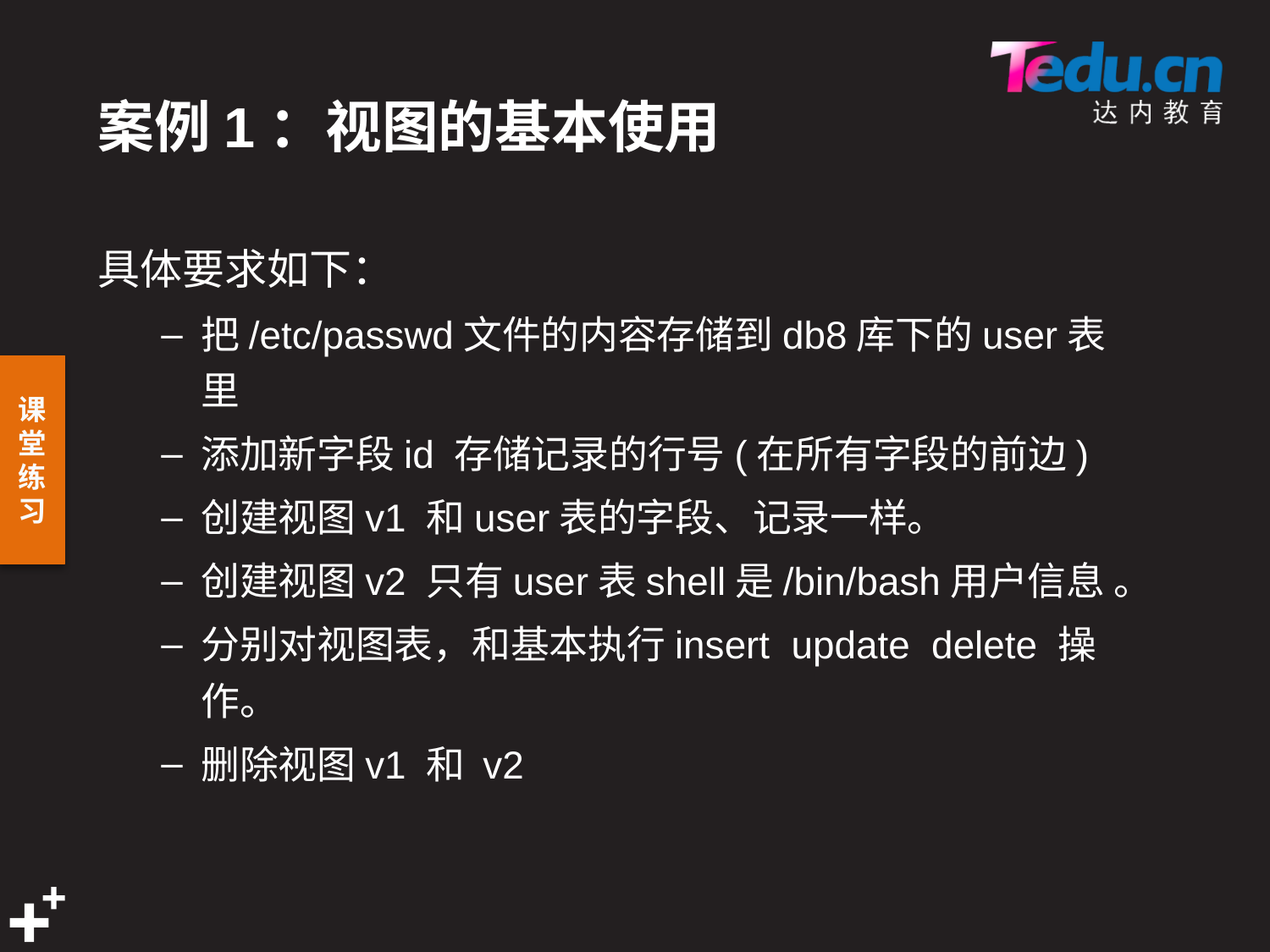

# 案例1：视图的基本使用
具体要求如下：
把/etc/passwd文件的内容存储到db8库下的user表里
添加新字段id 存储记录的行号(在所有字段的前边)
创建视图v1 和user表的字段、记录一样。
创建视图v2 只有user表shell是/bin/bash用户信息 。
分别对视图表，和基本执行insert  update  delete 操作。
删除视图v1 和 v2